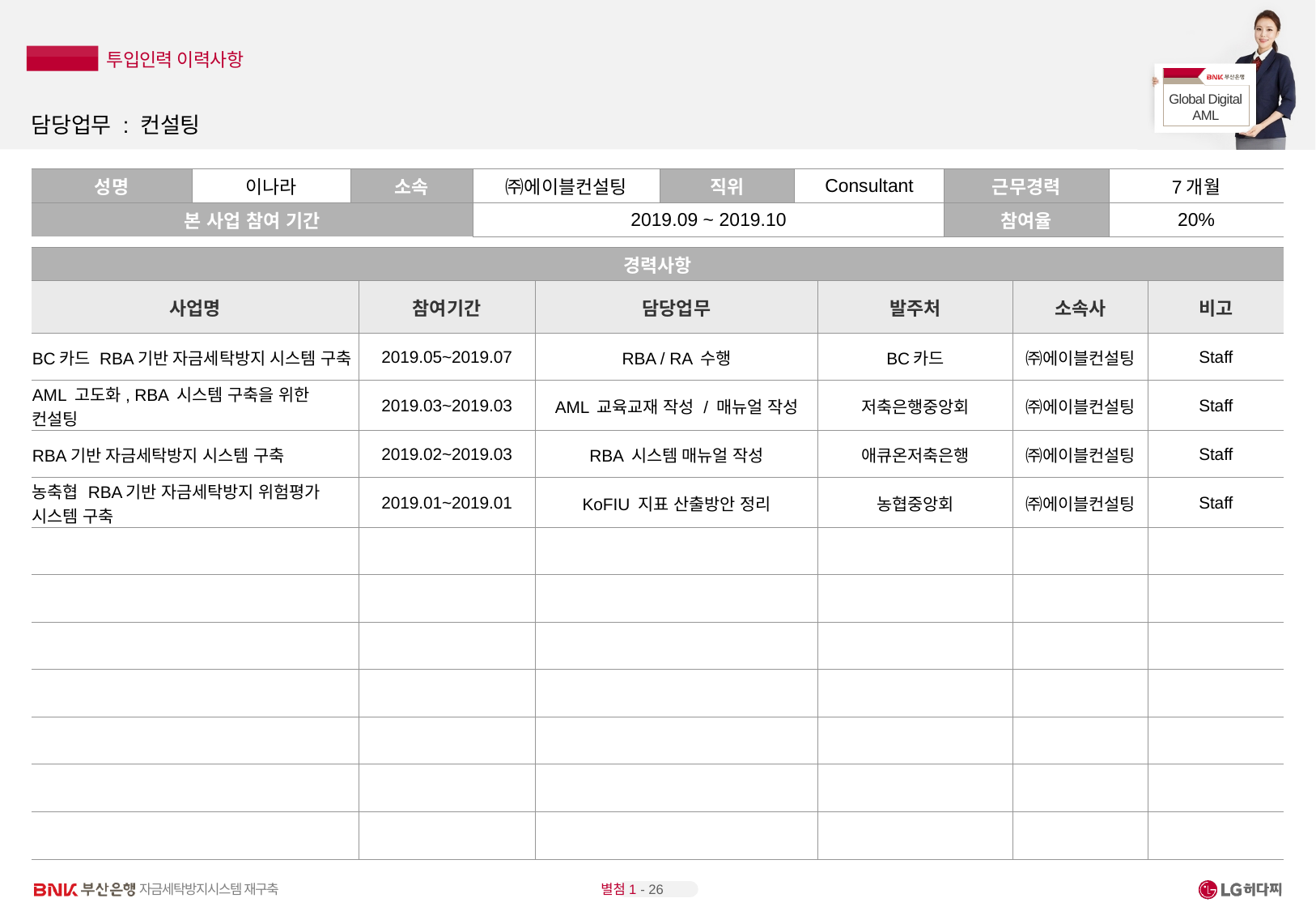

# 담당업무 : 컨설팅
| 성명 | 이나라 | 소속 | ㈜에이블컨설팅 | 직위 | Consultant | 근무경력 | 7개월 |
| --- | --- | --- | --- | --- | --- | --- | --- |
| 본 사업 참여 기간 |  |  | 2019.09 ~ 2019.10 |  |  | 참여율 | 20% |
| 경력사항 |  |  |  |  |  |
| --- | --- | --- | --- | --- | --- |
| 사업명 | 참여기간 | 담당업무 | 발주처 | 소속사 | 비고 |
| BC카드 RBA기반 자금세탁방지 시스템 구축 | 2019.05~2019.07 | RBA / RA 수행 | BC카드 | ㈜에이블컨설팅 | Staff |
| AML 고도화, RBA 시스템 구축을 위한 컨설팅 | 2019.03~2019.03 | AML 교육교재 작성 / 매뉴얼 작성 | 저축은행중앙회 | ㈜에이블컨설팅 | Staff |
| RBA기반 자금세탁방지 시스템 구축 | 2019.02~2019.03 | RBA 시스템 매뉴얼 작성 | 애큐온저축은행 | ㈜에이블컨설팅 | Staff |
| 농축협 RBA기반 자금세탁방지 위험평가 시스템 구축 | 2019.01~2019.01 | KoFIU 지표 산출방안 정리 | 농협중앙회 | ㈜에이블컨설팅 | Staff |
|  |  |  |  |  |  |
|  |  |  |  |  |  |
|  |  |  |  |  |  |
|  |  |  |  |  |  |
|  |  |  |  |  |  |
|  |  |  |  |  |  |
|  |  |  |  |  |  |
별첨1 - 26